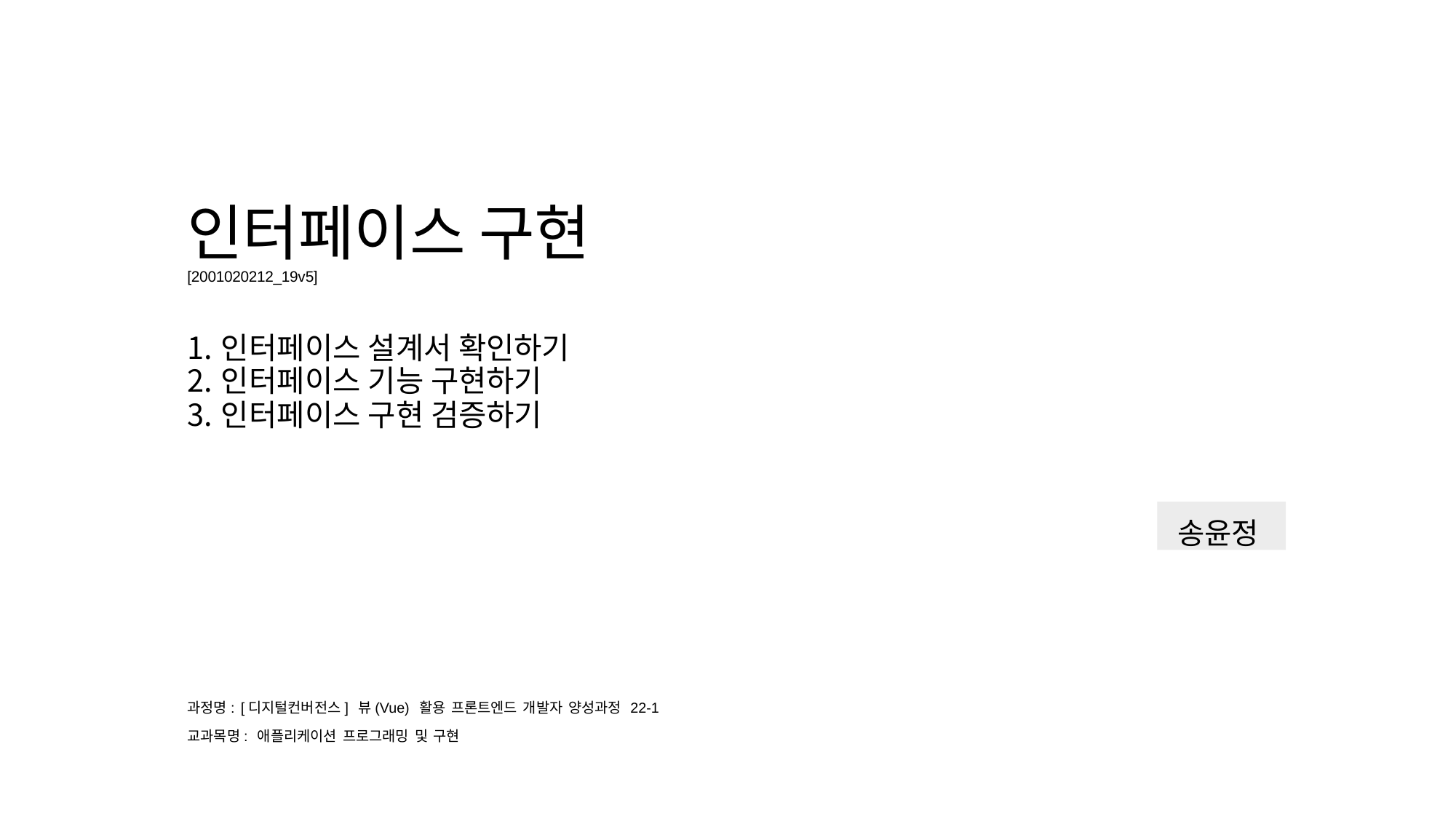

# 인터페이스 구현
[2001020212_19v5]
인터페이스 설계서 확인하기
인터페이스 기능 구현하기
인터페이스 구현 검증하기
송윤정
과정명: [디지털컨버전스] 뷰(Vue) 활용 프론트엔드 개발자 양성과정 22-1
교과목명: 애플리케이션 프로그래밍 및 구현